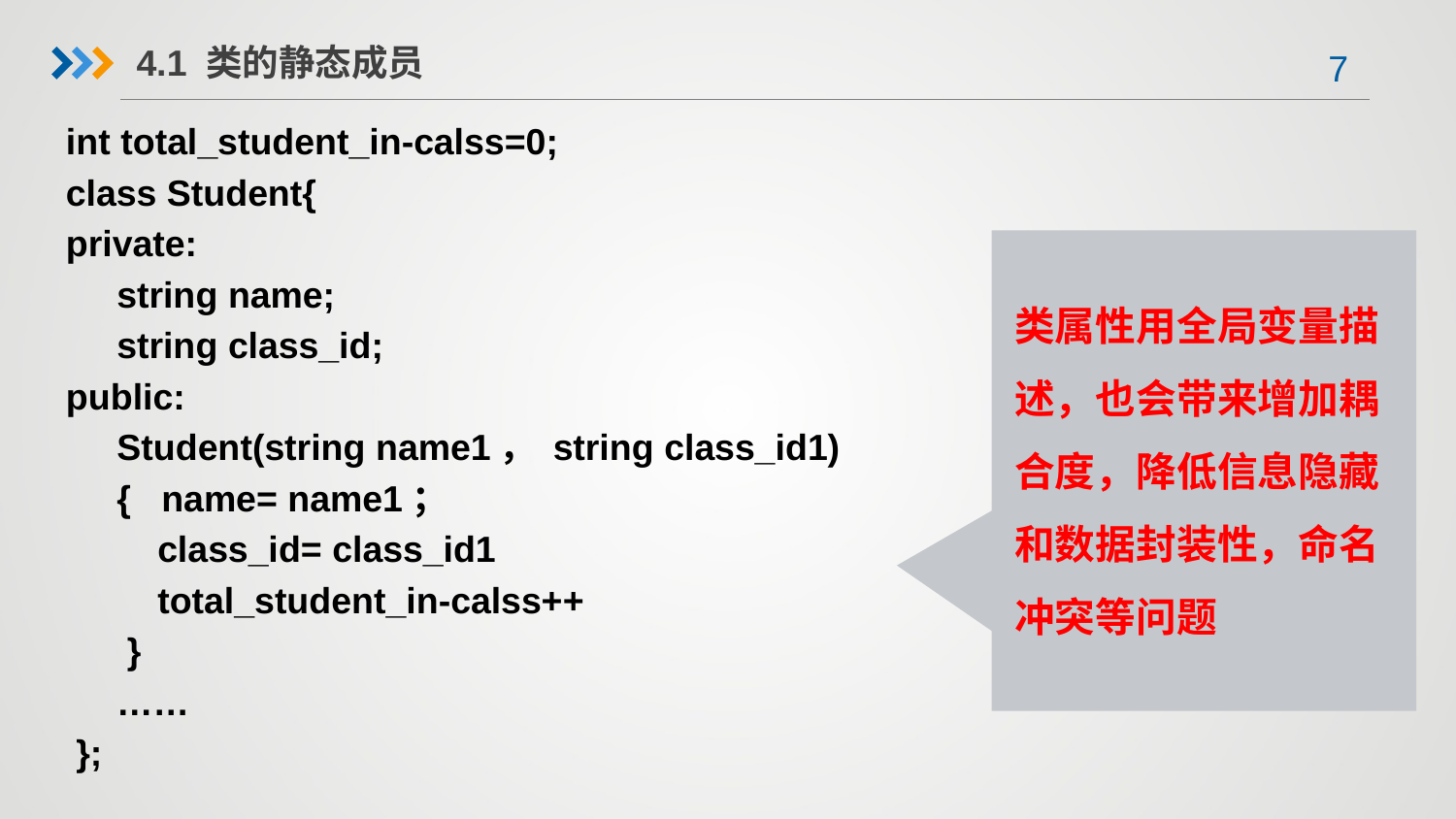

4.1 类的静态成员
int total_student_in-calss=0;
class Student{
private:
     string name;
     string class_id;
public:
     Student(string name1， string class_id1)
     {   name= name1；
         class_id= class_id1
         total_student_in-calss++
      }
     ……
 };

类属性用全局变量描述，也会带来增加耦合度，降低信息隐藏和数据封装性，命名冲突等问题